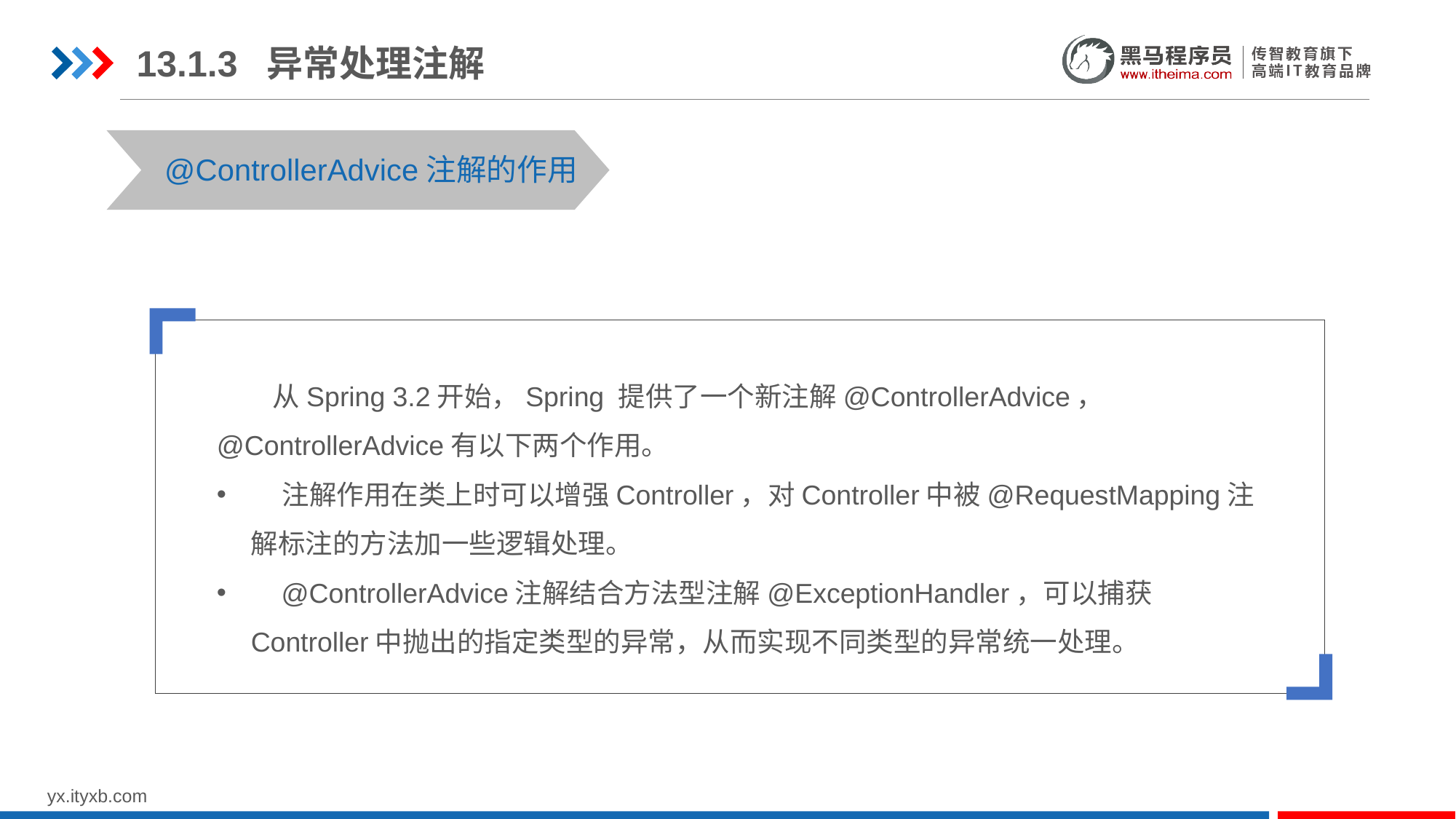

13.1.3  异常处理注解

@ControllerAdvice注解的作用

        从Spring 3.2开始，Spring 提供了一个新注解@ControllerAdvice， @ControllerAdvice有以下两个作用。
    注解作用在类上时可以增强Controller，对Controller中被@RequestMapping注解标注的方法加一些逻辑处理。
    @ControllerAdvice注解结合方法型注解@ExceptionHandler，可以捕获Controller中抛出的指定类型的异常，从而实现不同类型的异常统一处理。